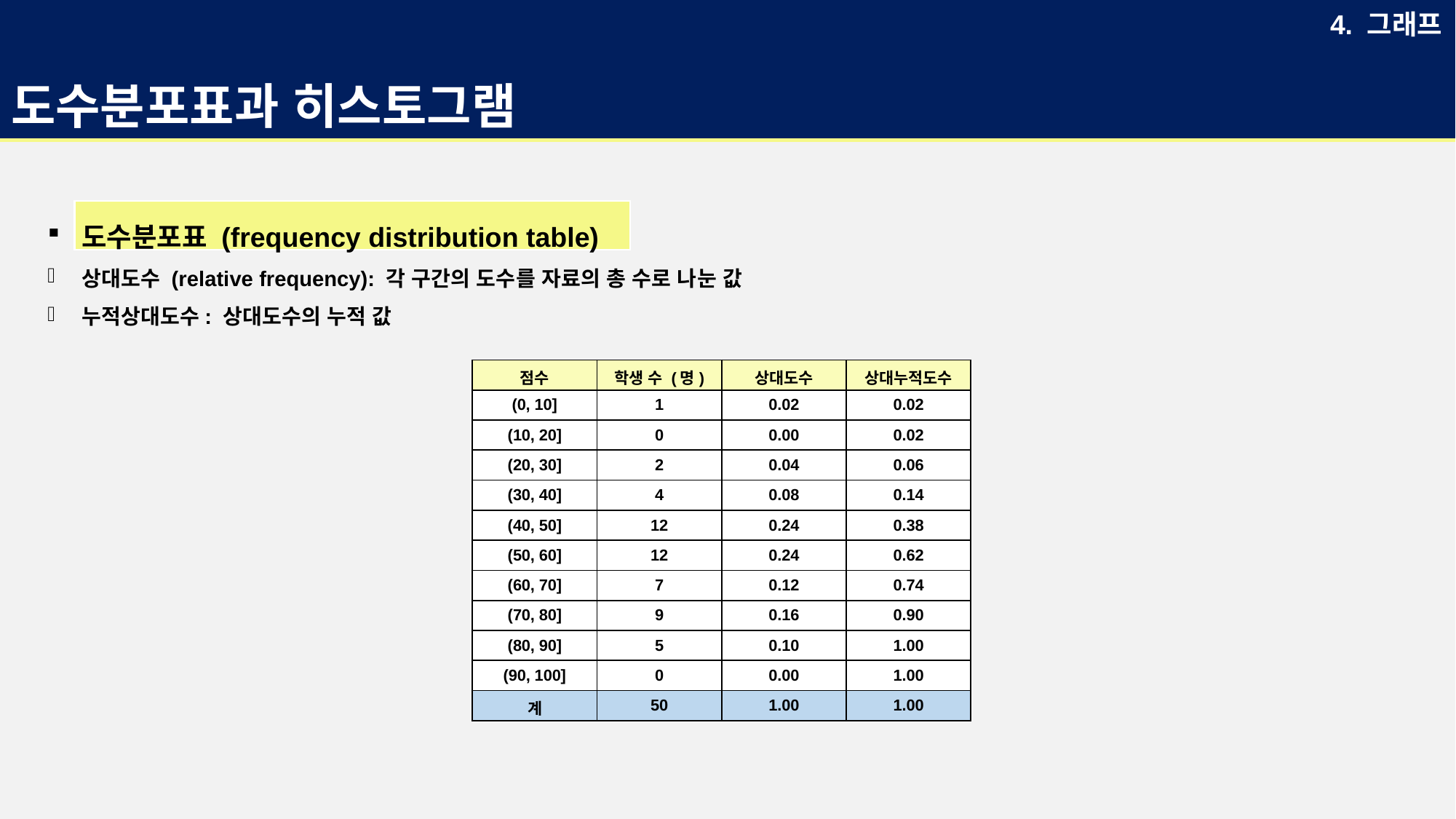

# 도수분포표과 히스토그램
4. 그래프
도수분포표 (frequency distribution table)
상대도수 (relative frequency): 각 구간의 도수를 자료의 총 수로 나눈 값
누적상대도수: 상대도수의 누적 값

| 점수 | 학생 수 (명) | 상대도수 | 상대누적도수 |
| --- | --- | --- | --- |
| (0, 10] | 1 | 0.02 | 0.02 |
| (10, 20] | 0 | 0.00 | 0.02 |
| (20, 30] | 2 | 0.04 | 0.06 |
| (30, 40] | 4 | 0.08 | 0.14 |
| (40, 50] | 12 | 0.24 | 0.38 |
| (50, 60] | 12 | 0.24 | 0.62 |
| (60, 70] | 7 | 0.12 | 0.74 |
| (70, 80] | 9 | 0.16 | 0.90 |
| (80, 90] | 5 | 0.10 | 1.00 |
| (90, 100] | 0 | 0.00 | 1.00 |
| 계 | 50 | 1.00 | 1.00 |